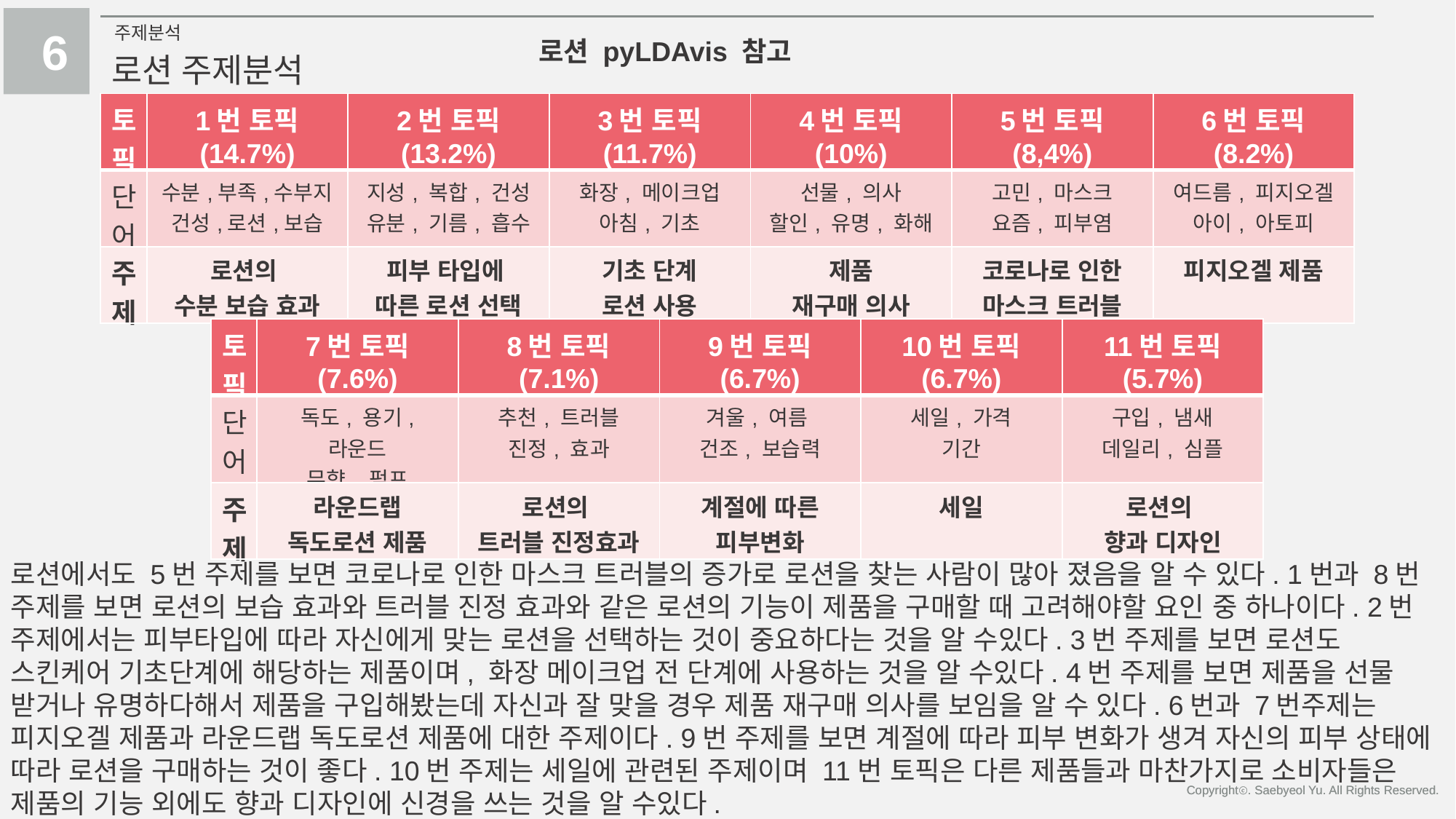

6
주제분석
로션 주제분석
로션 pyLDAvis 참고
| 토픽 | 1번 토픽 (14.7%) | 2번 토픽 (13.2%) | 3번 토픽 (11.7%) | 4번 토픽 (10%) | 5번 토픽 (8,4%) | 6번 토픽 (8.2%) |
| --- | --- | --- | --- | --- | --- | --- |
| 단어 | 수분,부족,수부지 건성,로션,보습 | 지성, 복합, 건성 유분, 기름, 흡수 | 화장, 메이크업 아침, 기초 | 선물, 의사 할인, 유명, 화해 | 고민, 마스크 요즘, 피부염 | 여드름, 피지오겔 아이, 아토피 |
| 주제 | 로션의 수분 보습 효과 | 피부 타입에 따른 로션 선택 | 기초 단계 로션 사용 | 제품 재구매 의사 | 코로나로 인한 마스크 트러블 | 피지오겔 제품 |
| 토픽 | 7번 토픽 (7.6%) | 8번 토픽 (7.1%) | 9번 토픽 (6.7%) | 10번 토픽 (6.7%) | 11번 토픽 (5.7%) |
| --- | --- | --- | --- | --- | --- |
| 단어 | 독도, 용기, 라운드 무향, 펌프 | 추천, 트러블 진정, 효과 | 겨울, 여름 건조, 보습력 | 세일, 가격 기간 | 구입, 냄새 데일리, 심플 |
| 주제 | 라운드랩 독도로션 제품 | 로션의 트러블 진정효과 | 계절에 따른 피부변화 | 세일 | 로션의 향과 디자인 |

로션에서도 5번 주제를 보면 코로나로 인한 마스크 트러블의 증가로 로션을 찾는 사람이 많아 졌음을 알 수 있다. 1번과 8번 주제를 보면 로션의 보습 효과와 트러블 진정 효과와 같은 로션의 기능이 제품을 구매할 때 고려해야할 요인 중 하나이다. 2번 주제에서는 피부타입에 따라 자신에게 맞는 로션을 선택하는 것이 중요하다는 것을 알 수있다. 3번 주제를 보면 로션도 스킨케어 기초단계에 해당하는 제품이며, 화장 메이크업 전 단계에 사용하는 것을 알 수있다. 4번 주제를 보면 제품을 선물 받거나 유명하다해서 제품을 구입해봤는데 자신과 잘 맞을 경우 제품 재구매 의사를 보임을 알 수 있다. 6번과 7번주제는 피지오겔 제품과 라운드랩 독도로션 제품에 대한 주제이다. 9번 주제를 보면 계절에 따라 피부 변화가 생겨 자신의 피부 상태에 따라 로션을 구매하는 것이 좋다. 10번 주제는 세일에 관련된 주제이며 11번 토픽은 다른 제품들과 마찬가지로 소비자들은 제품의 기능 외에도 향과 디자인에 신경을 쓰는 것을 알 수있다.
Copyrightⓒ. Saebyeol Yu. All Rights Reserved.